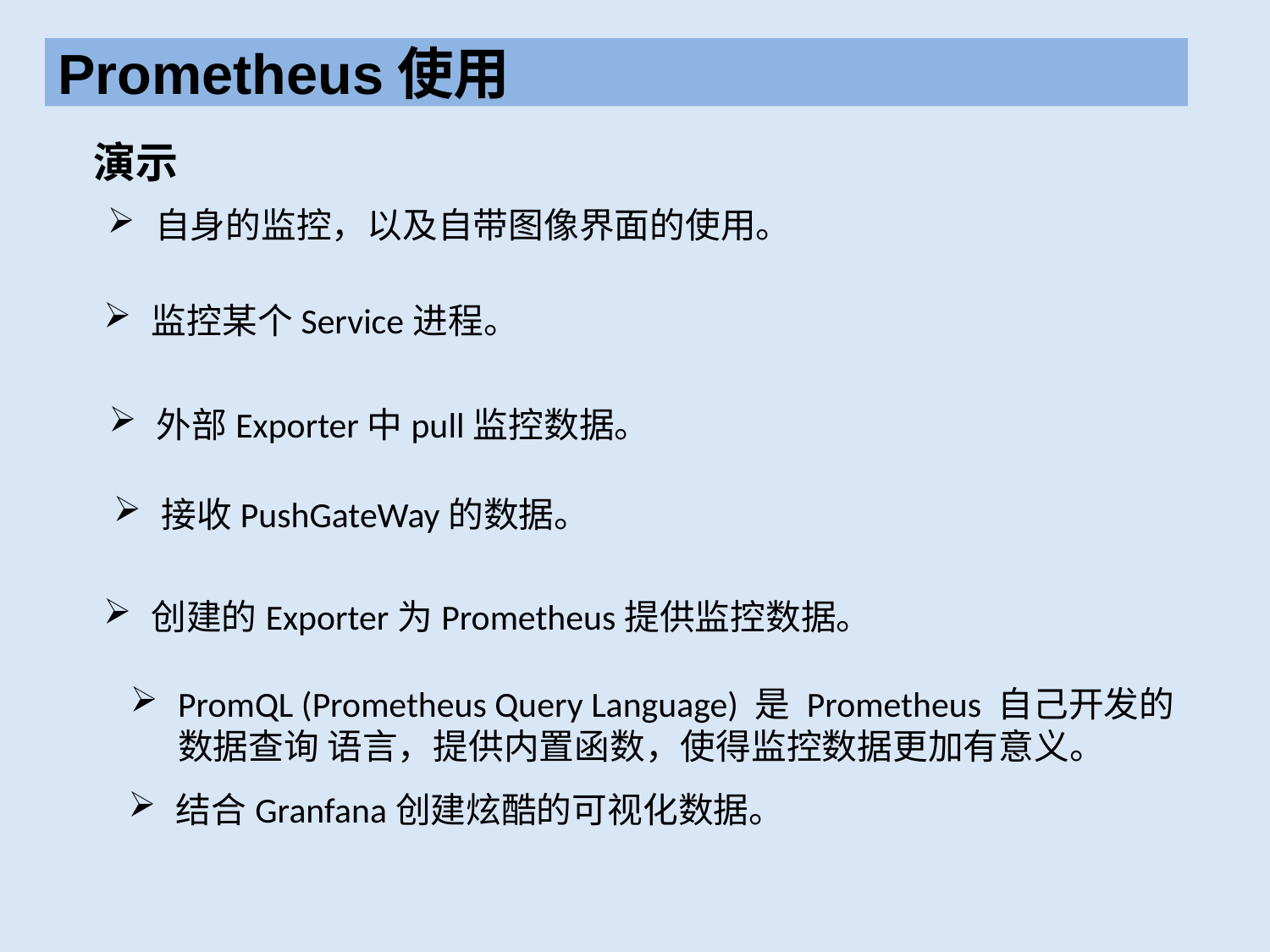

Prometheus使用
演示
自身的监控，以及自带图像界面的使用。
监控某个Service进程。
外部Exporter中pull监控数据。
接收PushGateWay的数据。
创建的Exporter为Prometheus提供监控数据。
PromQL (Prometheus Query Language) 是 Prometheus 自己开发的数据查询 语言，提供内置函数，使得监控数据更加有意义。
结合Granfana创建炫酷的可视化数据。